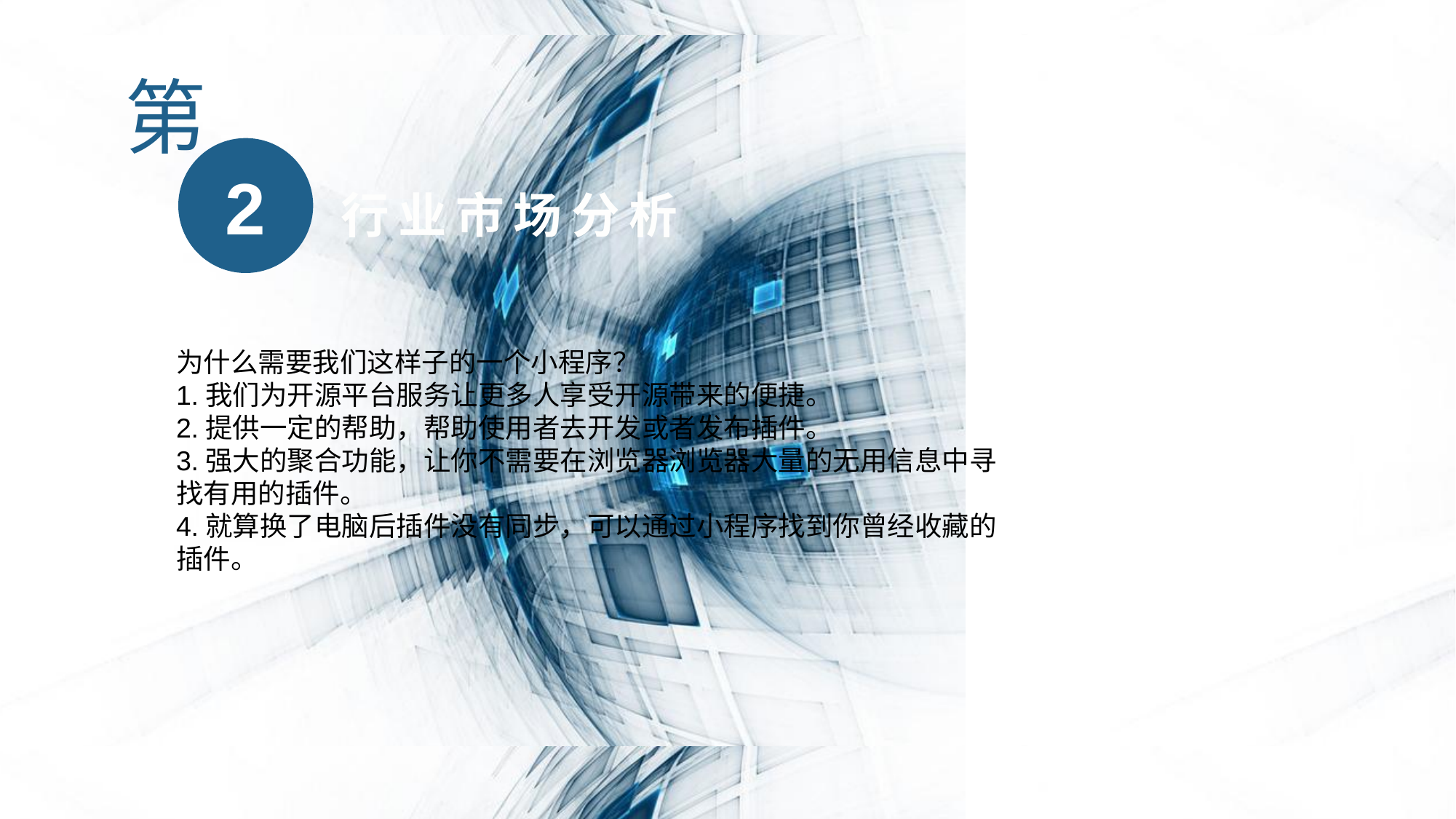

第
行业市场分析
2

为什么需要我们这样子的一个小程序？
1.我们为开源平台服务让更多人享受开源带来的便捷。
2.提供一定的帮助，帮助使用者去开发或者发布插件。
3.强大的聚合功能，让你不需要在浏览器浏览器大量的无用信息中寻找有用的插件。
4.就算换了电脑后插件没有同步，可以通过小程序找到你曾经收藏的插件。